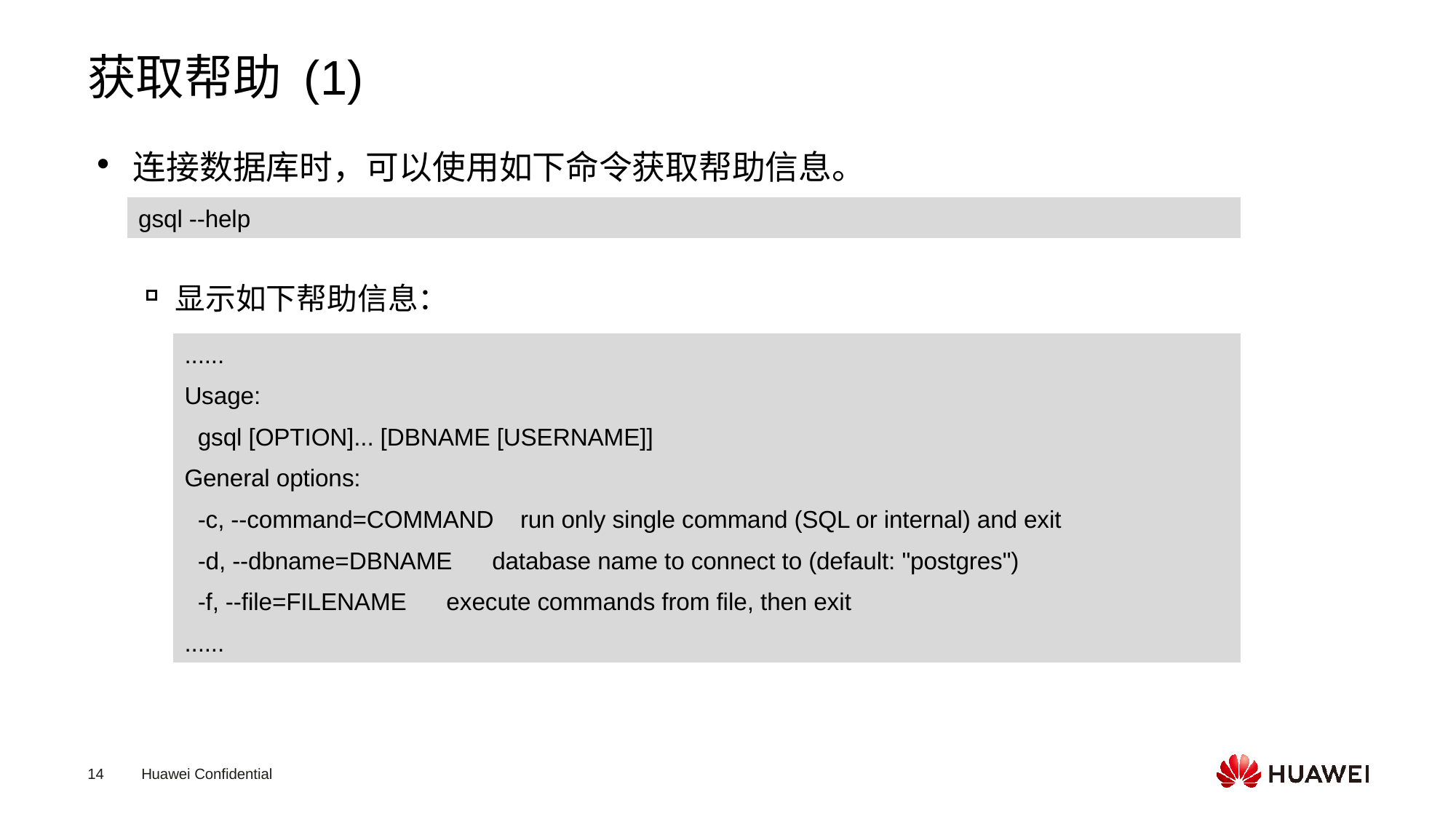

# 获取帮助 (1)
连接数据库时，可以使用如下命令获取帮助信息。

显示如下帮助信息：

gsql --help
......
Usage:
  gsql [OPTION]... [DBNAME [USERNAME]]
General options:
  -c, --command=COMMAND    run only single command (SQL or internal) and exit
  -d, --dbname=DBNAME      database name to connect to (default: "postgres")
  -f, --file=FILENAME      execute commands from file, then exit
......